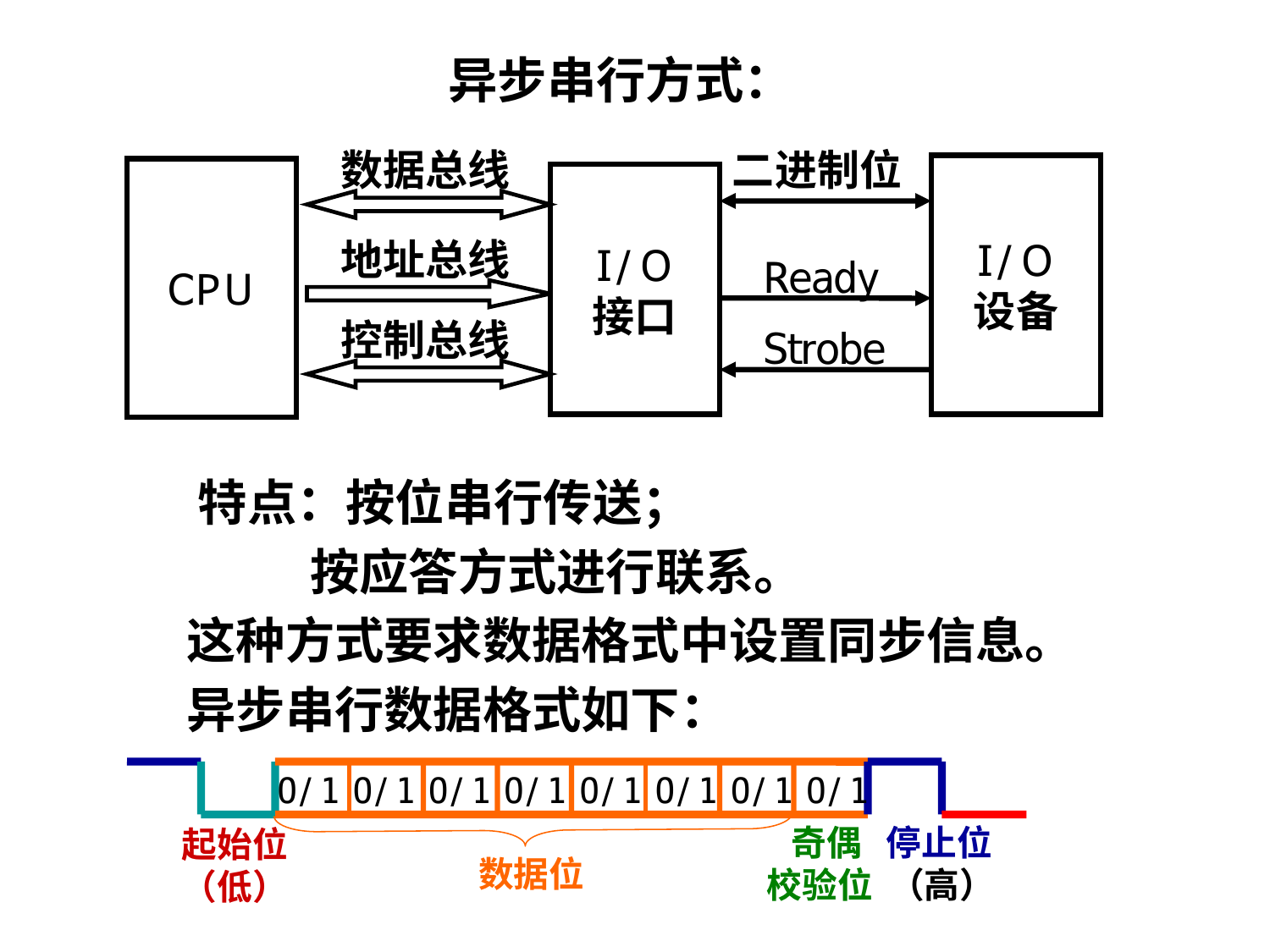

异步串行方式：
数据总线
二进制位
I/O
设备
CPU
I/O
接口

地址总线
Ready

控制总线
Strobe

       特点：按位串行传送；
                 按应答方式进行联系。
      这种方式要求数据格式中设置同步信息。
      异步串行数据格式如下：

0/1 0/1 0/1 0/1 0/1 0/1 0/1 0/1

  奇偶   停止位
校验位  （高）

起始位
（低）
数据位